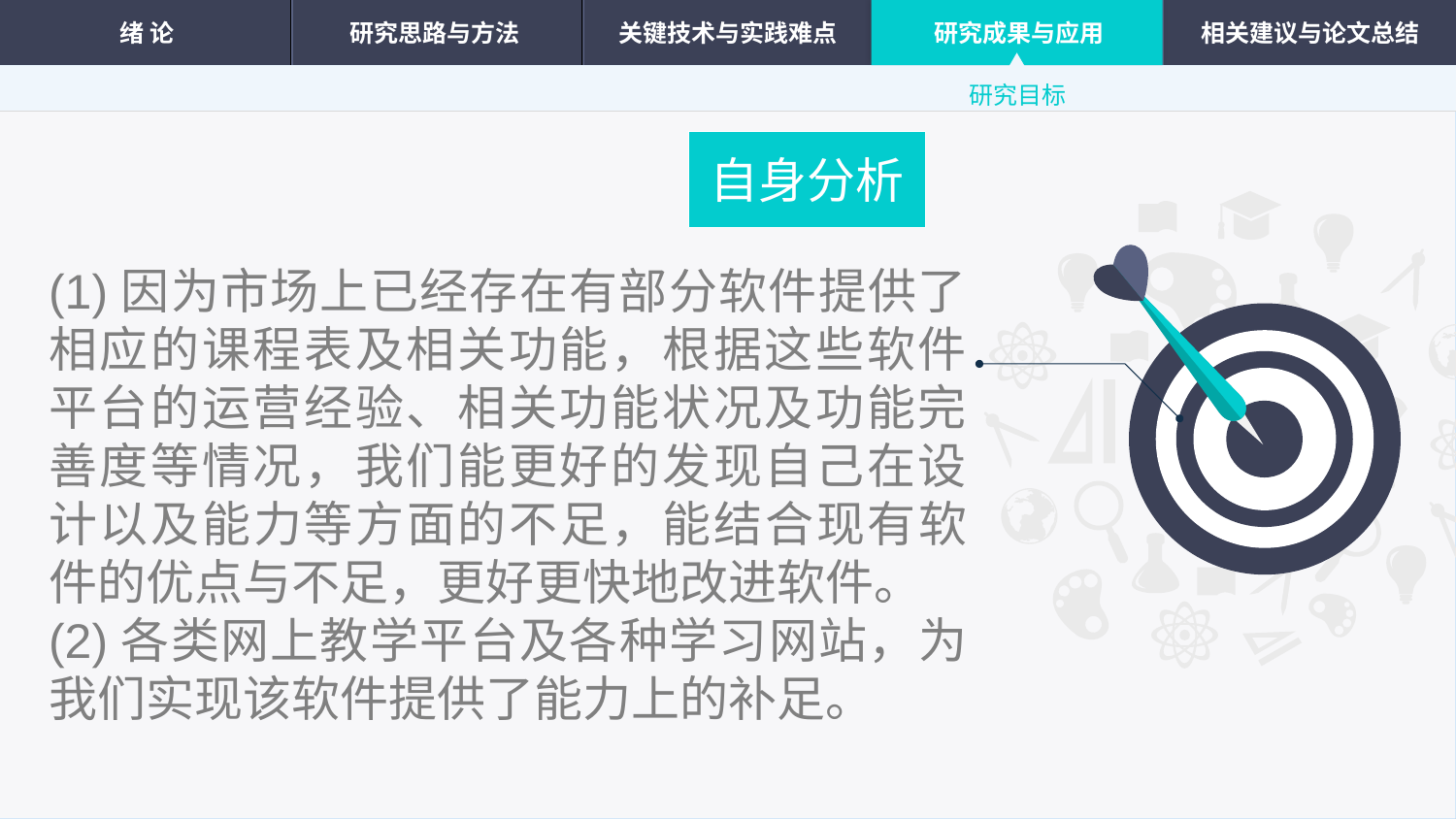

绪 论
研究思路与方法
关键技术与实践难点
研究成果与应用
相关建议与论文总结
研究目标
自身分析

(1)因为市场上已经存在有部分软件提供了相应的课程表及相关功能，根据这些软件平台的运营经验、相关功能状况及功能完善度等情况，我们能更好的发现自己在设计以及能力等方面的不足，能结合现有软件的优点与不足，更好更快地改进软件。
(2)各类网上教学平台及各种学习网站，为我们实现该软件提供了能力上的补足。